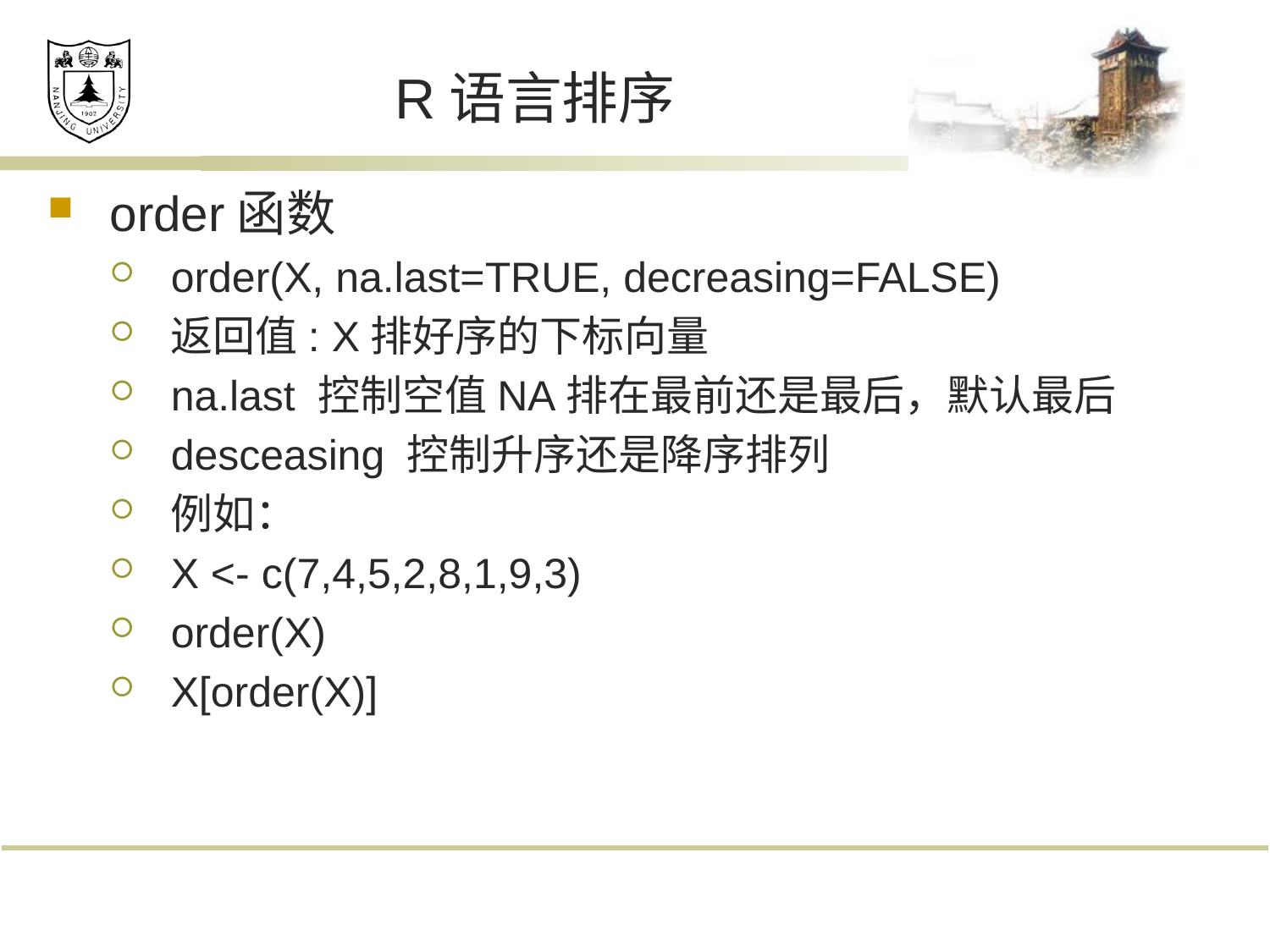

# R语言排序
order函数
order(X, na.last=TRUE, decreasing=FALSE)
返回值: X排好序的下标向量
na.last 控制空值NA排在最前还是最后，默认最后
desceasing 控制升序还是降序排列
例如：
X <- c(7,4,5,2,8,1,9,3)
order(X)
X[order(X)]